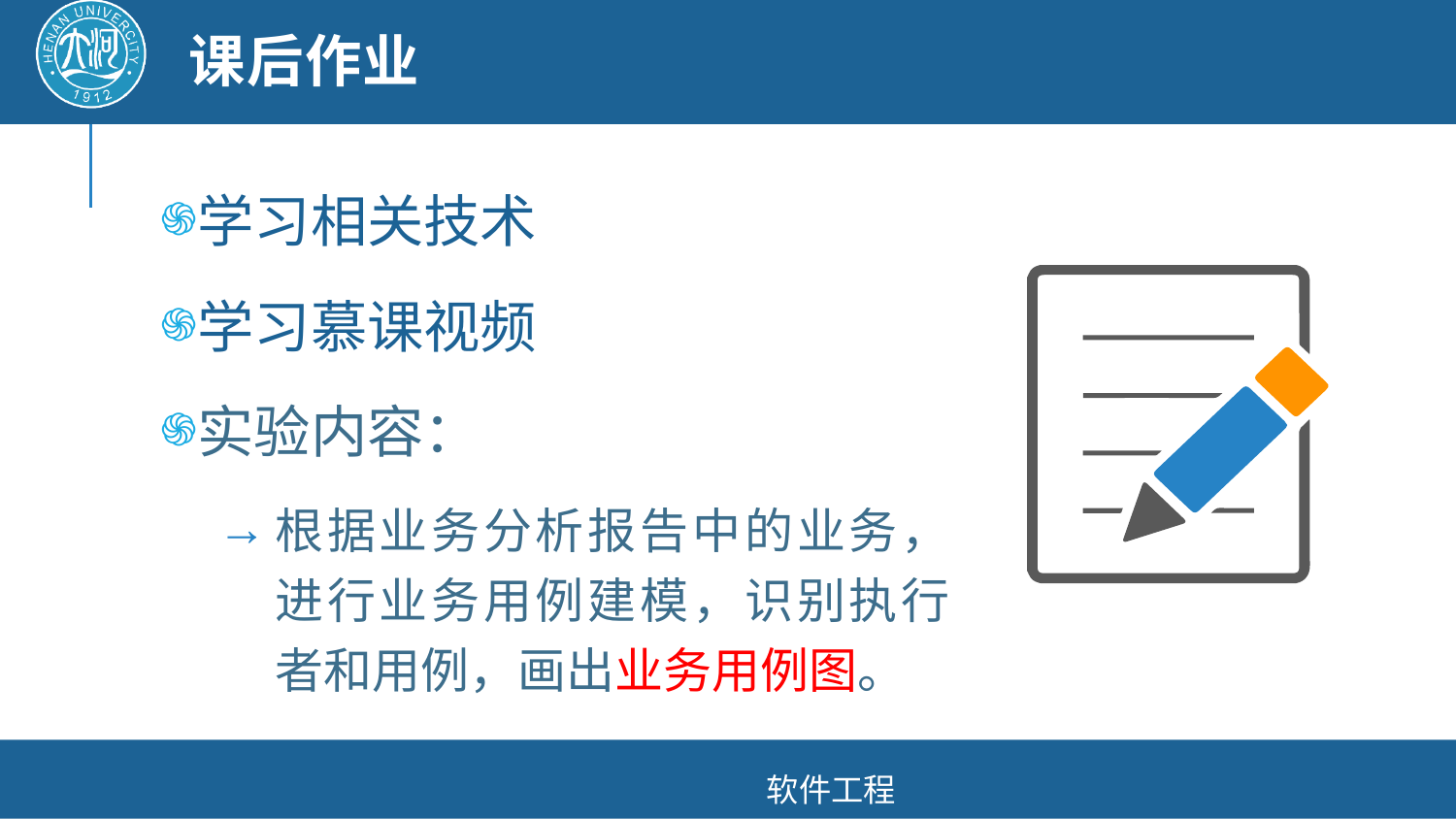

# 课后作业
学习相关技术
学习慕课视频
实验内容：
根据业务分析报告中的业务，进行业务用例建模，识别执行者和用例，画出业务用例图。

软件工程
77